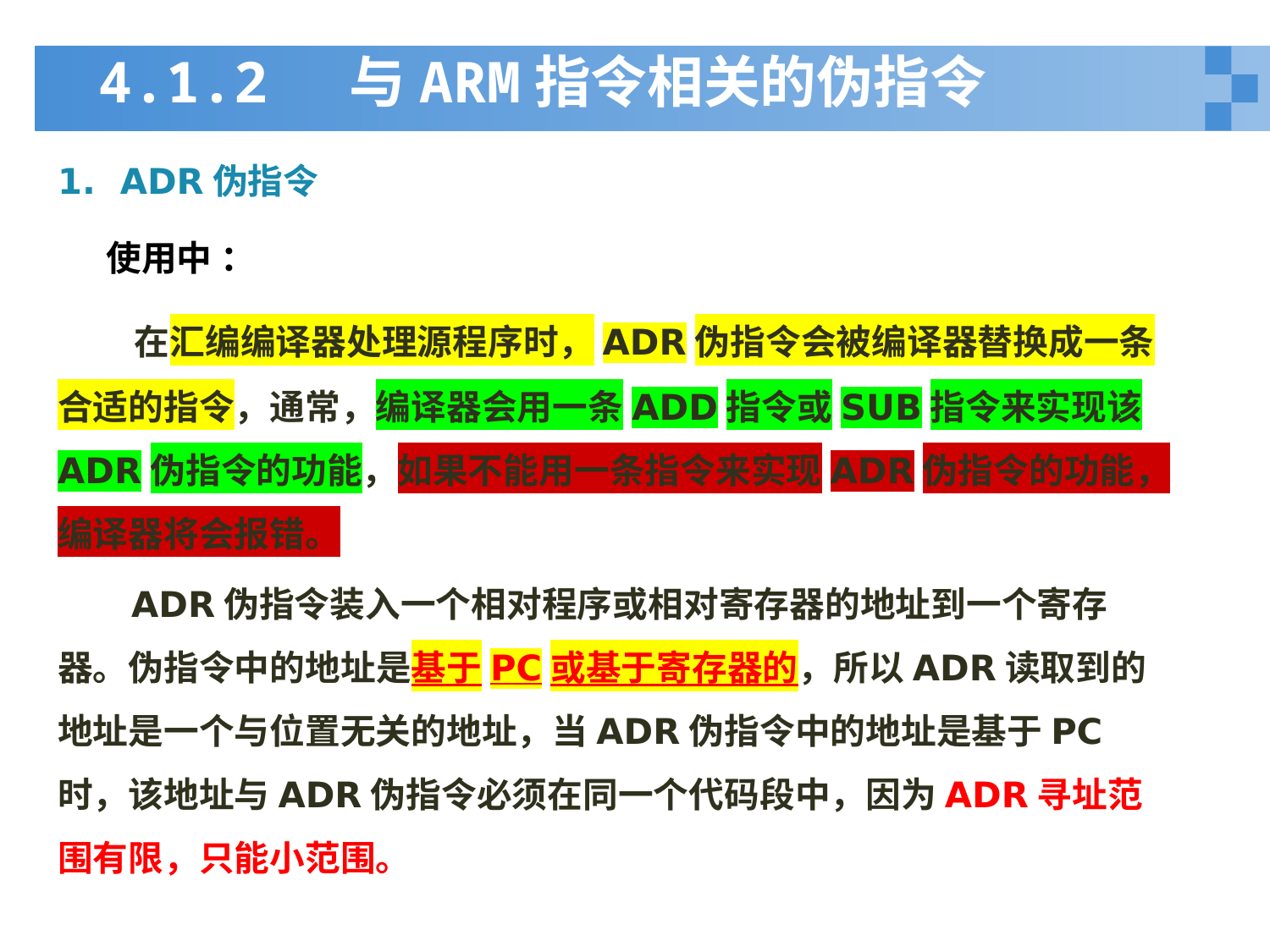

# 4.1.2  与ARM指令相关的伪指令
1.  ADR伪指令
     使用中 ：
       在汇编编译器处理源程序时，ADR伪指令会被编译器替换成一条合适的指令，通常，编译器会用一条ADD指令或SUB指令来实现该ADR伪指令的功能，如果不能用一条指令来实现ADR伪指令的功能，编译器将会报错。
      ADR伪指令装入一个相对程序或相对寄存器的地址到一个寄存器。伪指令中的地址是基于PC或基于寄存器的，所以ADR读取到的地址是一个与位置无关的地址，当ADR伪指令中的地址是基于PC时，该地址与ADR伪指令必须在同一个代码段中，因为ADR寻址范围有限，只能小范围。